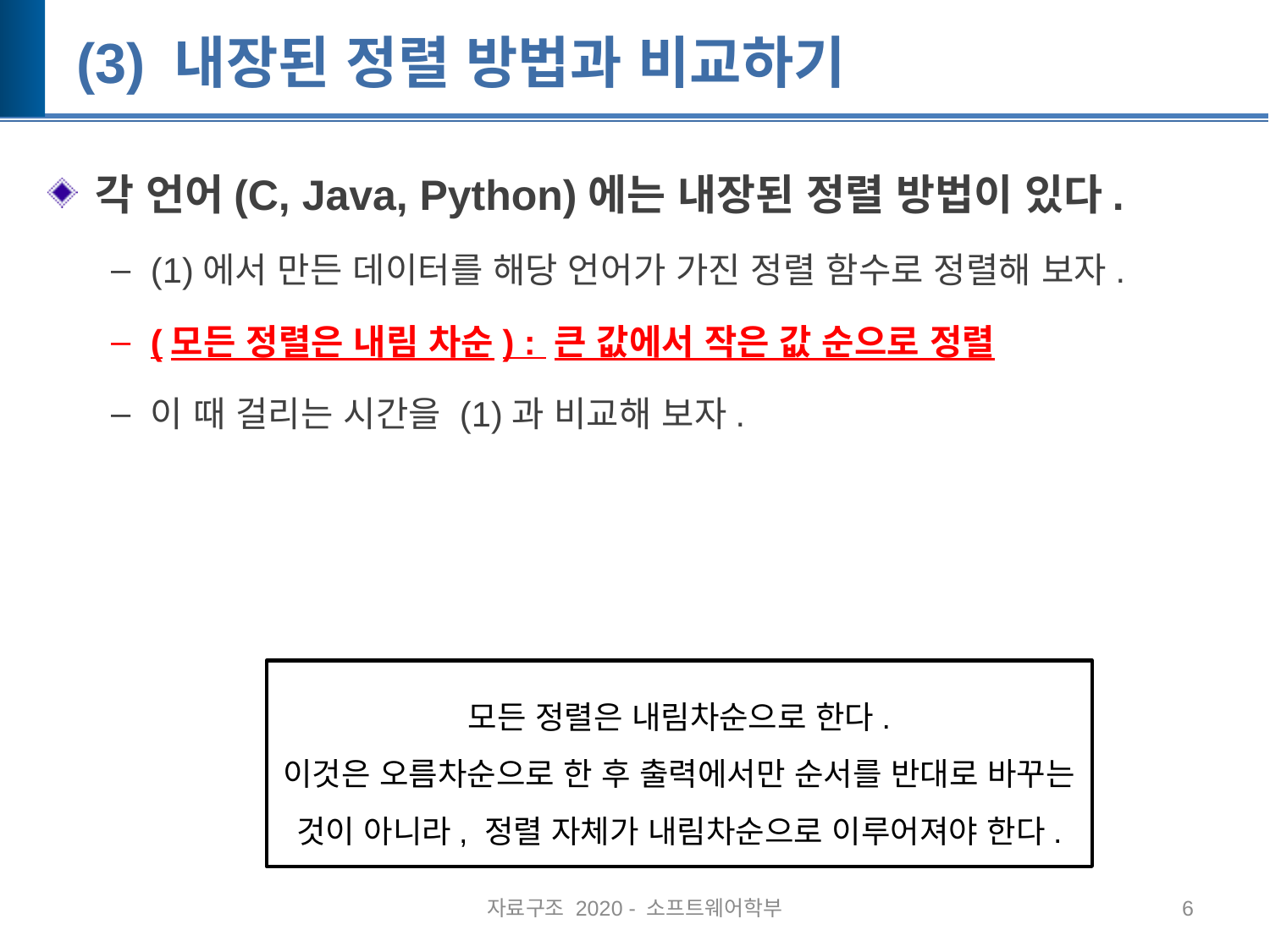

# (3) 내장된 정렬 방법과 비교하기
각 언어(C, Java, Python)에는 내장된 정렬 방법이 있다.
(1)에서 만든 데이터를 해당 언어가 가진 정렬 함수로 정렬해 보자.
(모든 정렬은 내림 차순) : 큰 값에서 작은 값 순으로 정렬
이 때 걸리는 시간을 (1)과 비교해 보자.
모든 정렬은 내림차순으로 한다.
이것은 오름차순으로 한 후 출력에서만 순서를 반대로 바꾸는 것이 아니라, 정렬 자체가 내림차순으로 이루어져야 한다.
자료구조 2020 - 소프트웨어학부
6